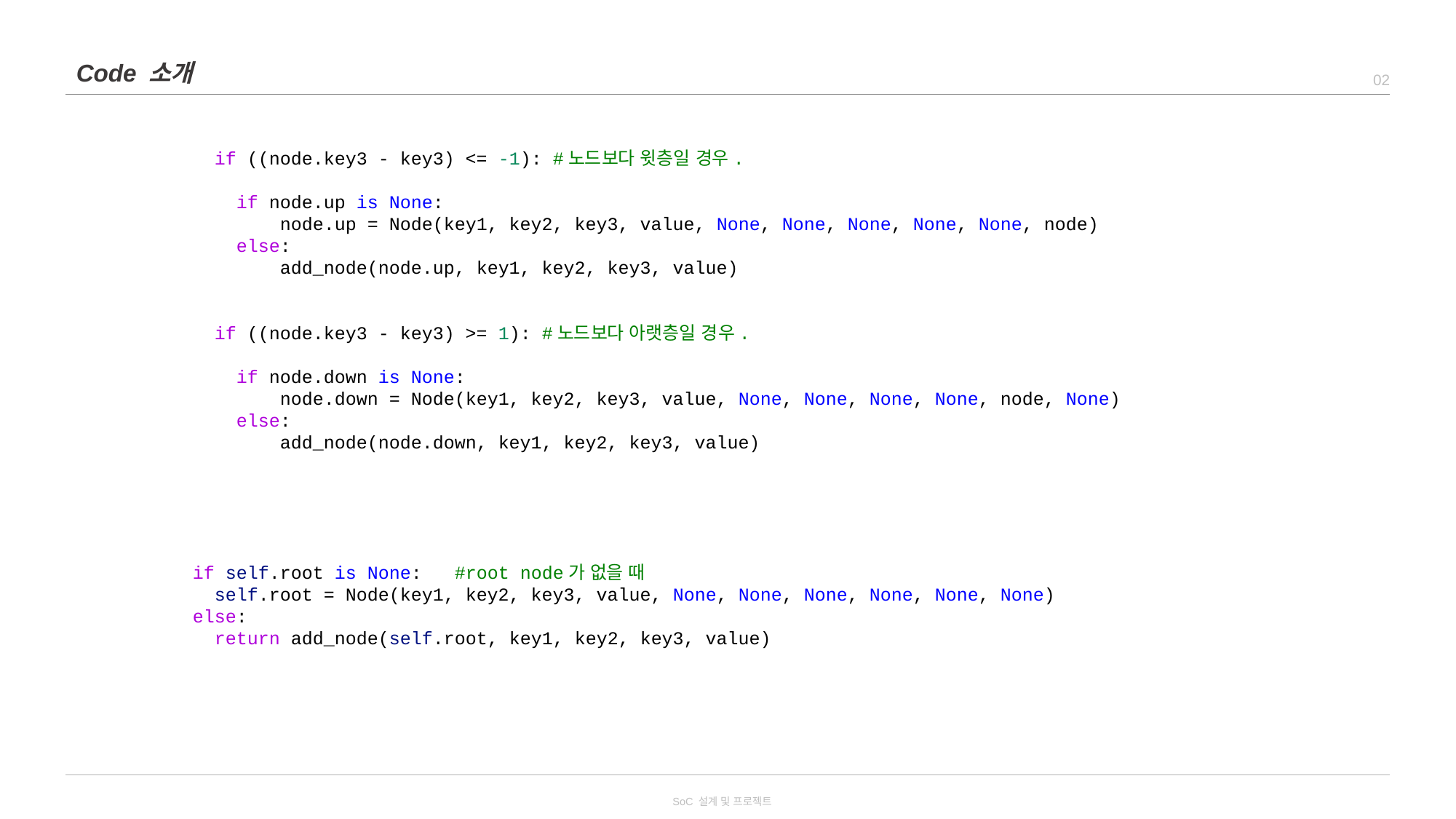

| Code 소개 | 02 |
| --- | --- |

            if ((node.key3 - key3) <= -1): #노드보다 윗층일 경우.

              if node.up is None:
                  node.up = Node(key1, key2, key3, value, None, None, None, None, None, node)
              else:
                  add_node(node.up, key1, key2, key3, value)

            if ((node.key3 - key3) >= 1): #노드보다 아랫층일 경우.

              if node.down is None:
                  node.down = Node(key1, key2, key3, value, None, None, None, None, node, None)
              else:
                  add_node(node.down, key1, key2, key3, value)

          if self.root is None:   #root node가 없을 때
            self.root = Node(key1, key2, key3, value, None, None, None, None, None, None)
          else:
            return add_node(self.root, key1, key2, key3, value)

| SoC 설계 및 프로젝트 |
| --- |